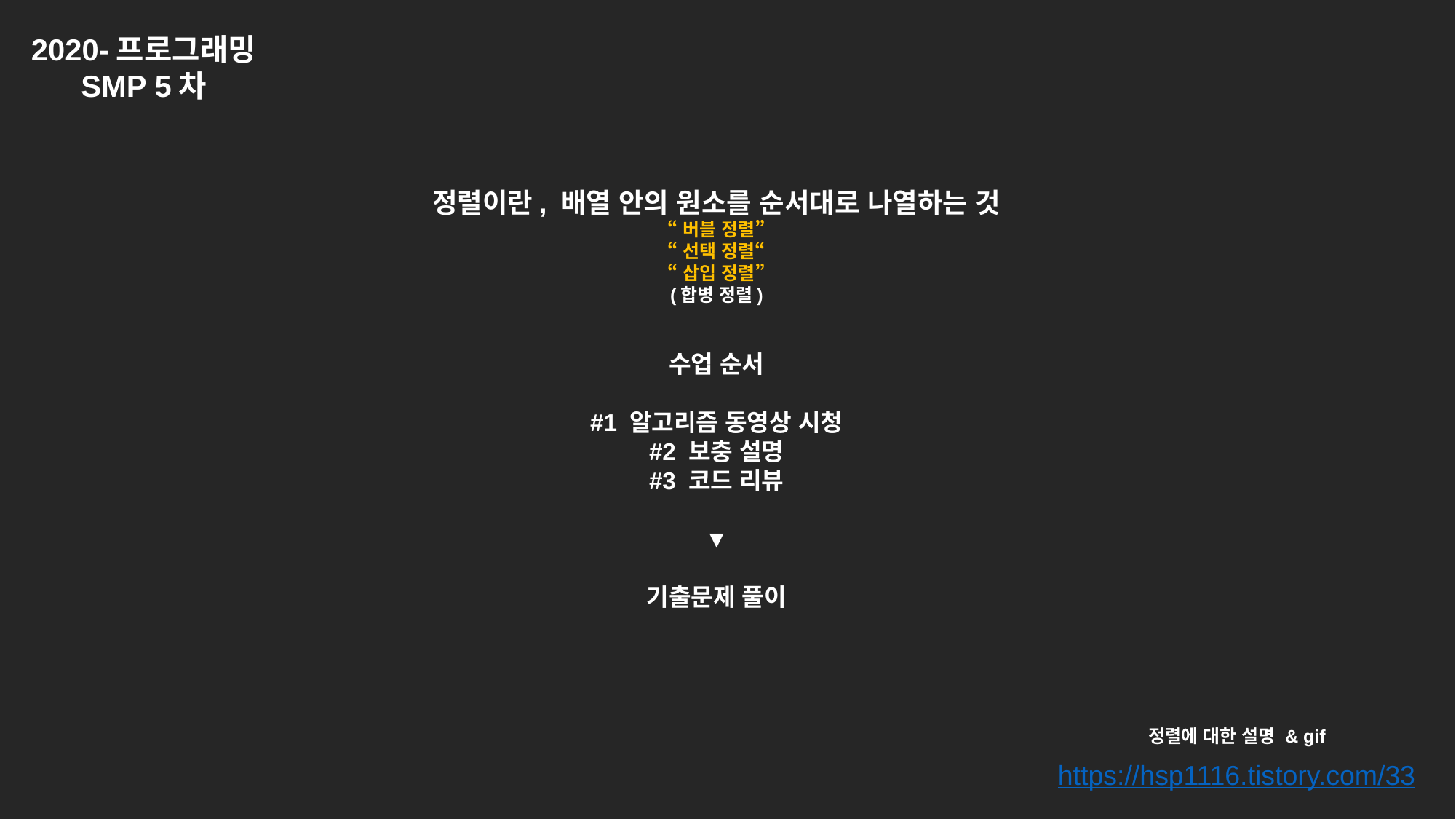

2020-프로그래밍
SMP 5차
정렬이란, 배열 안의 원소를 순서대로 나열하는 것
“버블 정렬”
“선택 정렬“
“삽입 정렬”
(합병 정렬)

수업 순서

#1 알고리즘 동영상 시청
#2 보충 설명
#3 코드 리뷰

▼

기출문제 풀이
정렬에 대한 설명 & gif
https://hsp1116.tistory.com/33